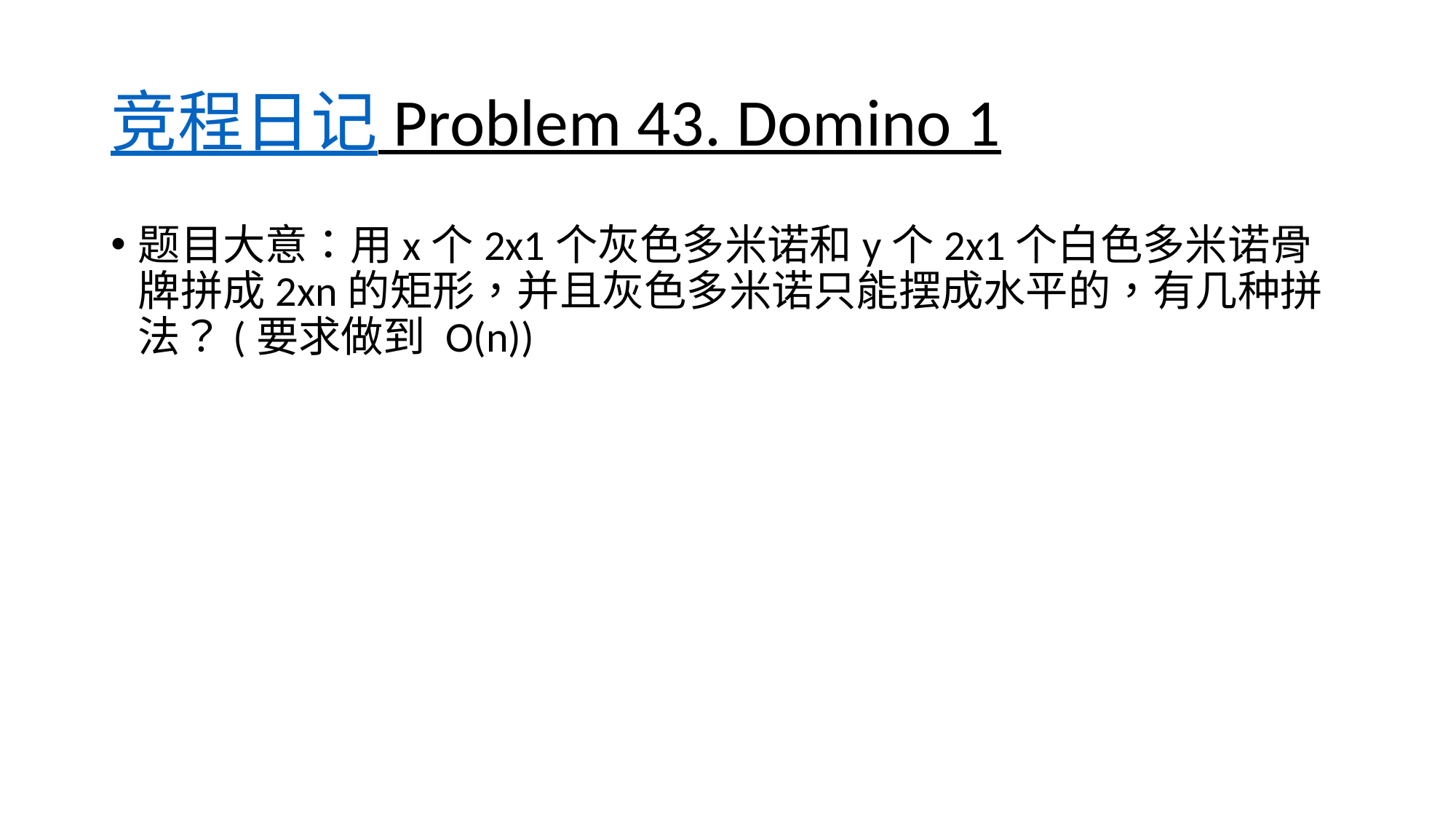

# 竞程日记 Problem 43. Domino 1
题目大意：用x个2x1个灰色多米诺和y个2x1个白色多米诺骨牌拼成2xn的矩形，并且灰色多米诺只能摆成水平的，有几种拼法？(要求做到 O(n))